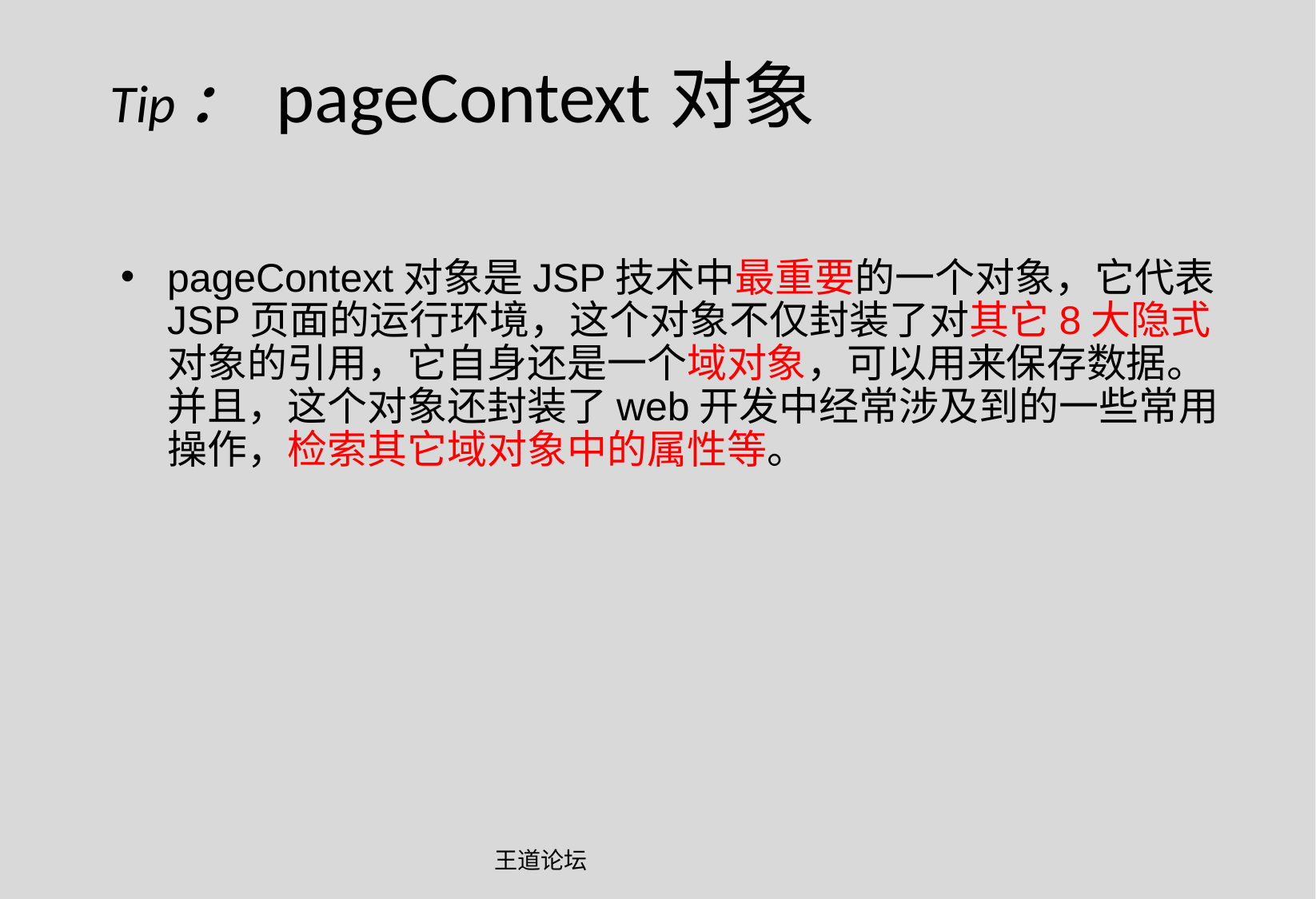

Tip： pageContext对象
pageContext对象是JSP技术中最重要的一个对象，它代表JSP页面的运行环境，这个对象不仅封装了对其它8大隐式对象的引用，它自身还是一个域对象，可以用来保存数据。并且，这个对象还封装了web开发中经常涉及到的一些常用操作，检索其它域对象中的属性等。
王道论坛